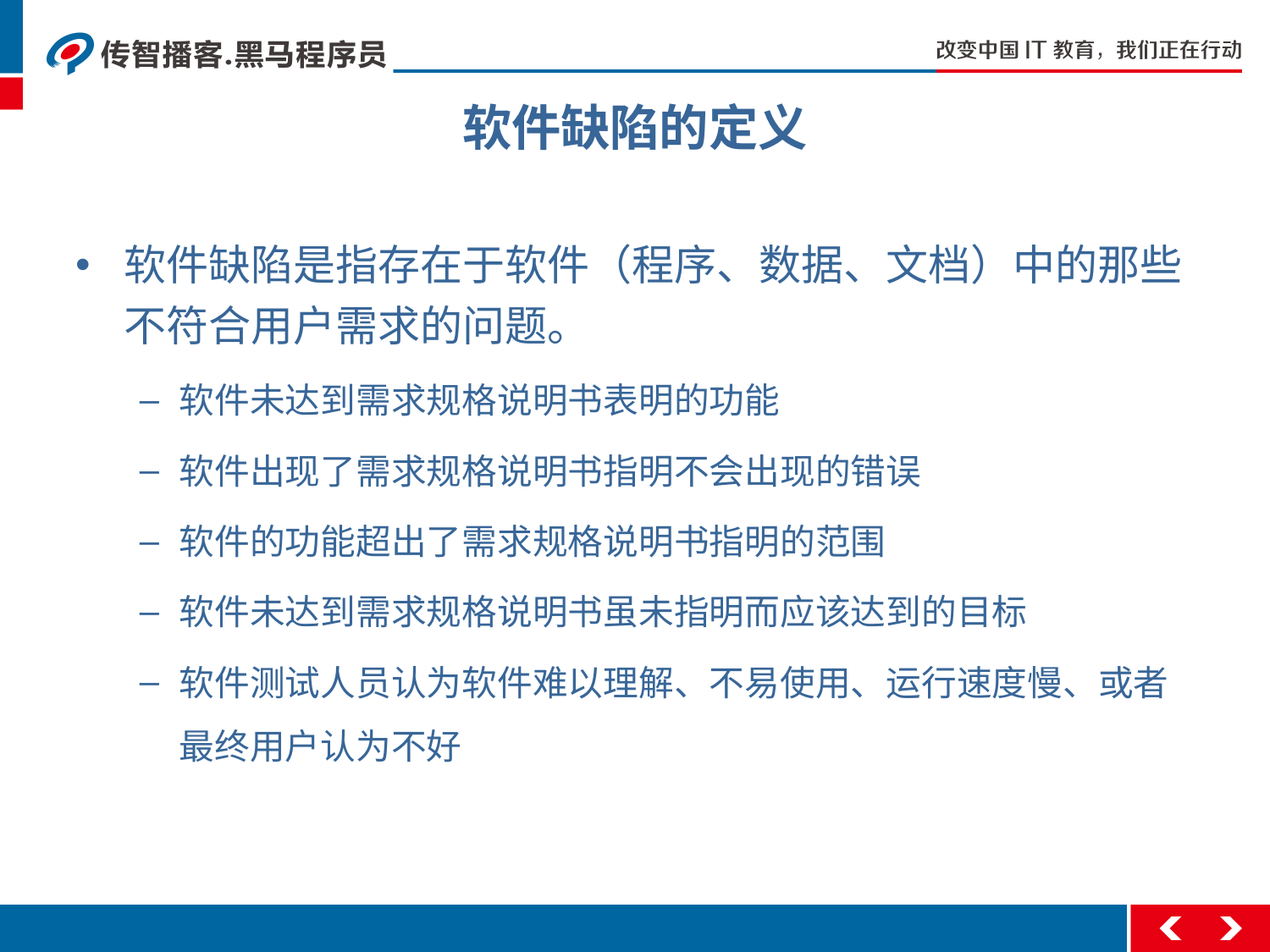

# 软件缺陷的定义
软件缺陷是指存在于软件（程序、数据、文档）中的那些不符合用户需求的问题。
软件未达到需求规格说明书表明的功能
软件出现了需求规格说明书指明不会出现的错误
软件的功能超出了需求规格说明书指明的范围
软件未达到需求规格说明书虽未指明而应该达到的目标
软件测试人员认为软件难以理解、不易使用、运行速度慢、或者最终用户认为不好